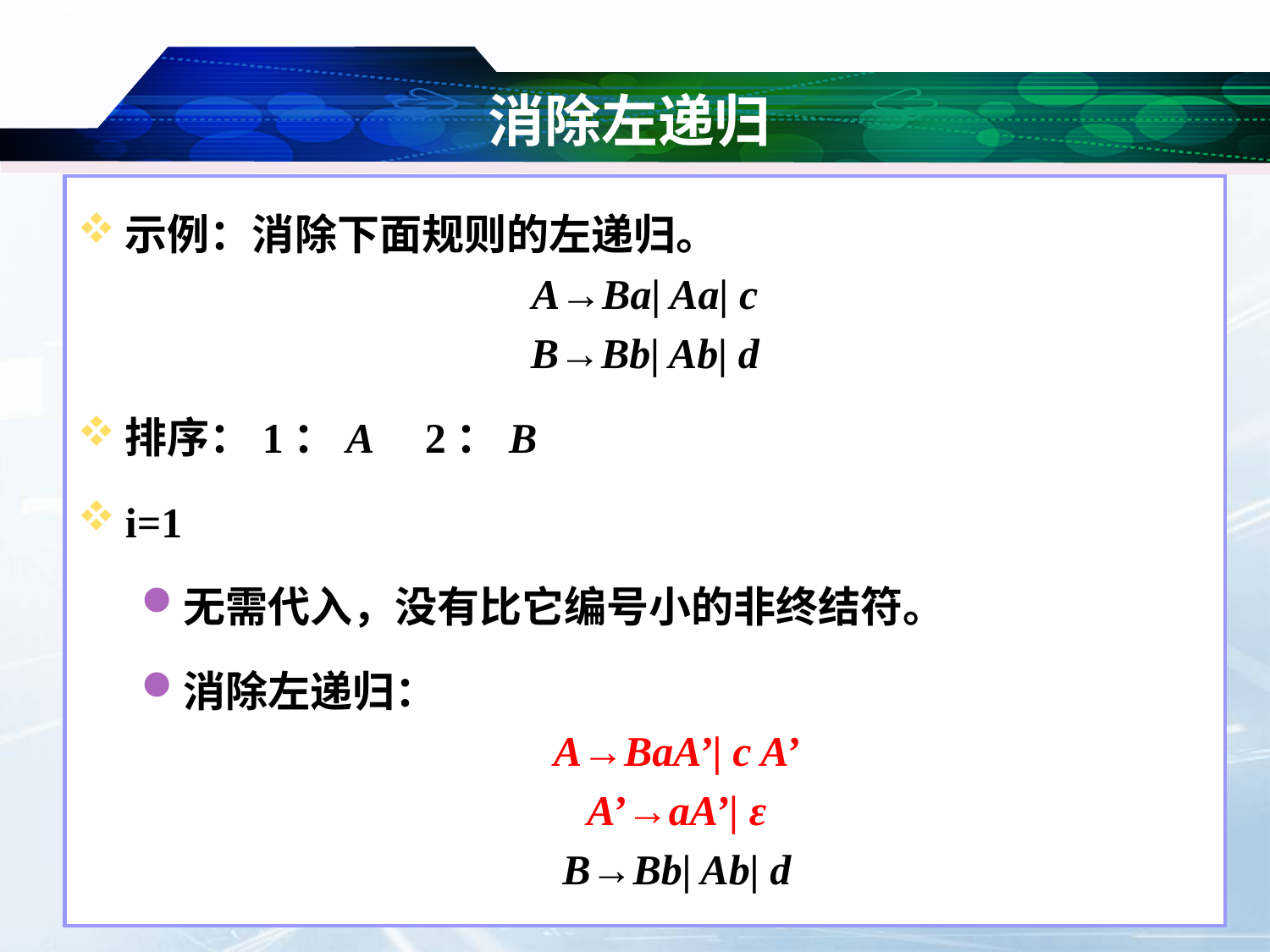

# 消除左递归
示例：消除下面规则的左递归。
A→Ba| Aa| c
B→Bb| Ab| d
排序：1：A     2：B
i=1
无需代入，没有比它编号小的非终结符。
消除左递归：
A→BaA’| c A’
A’→aA’| ε
B→Bb| Ab| d